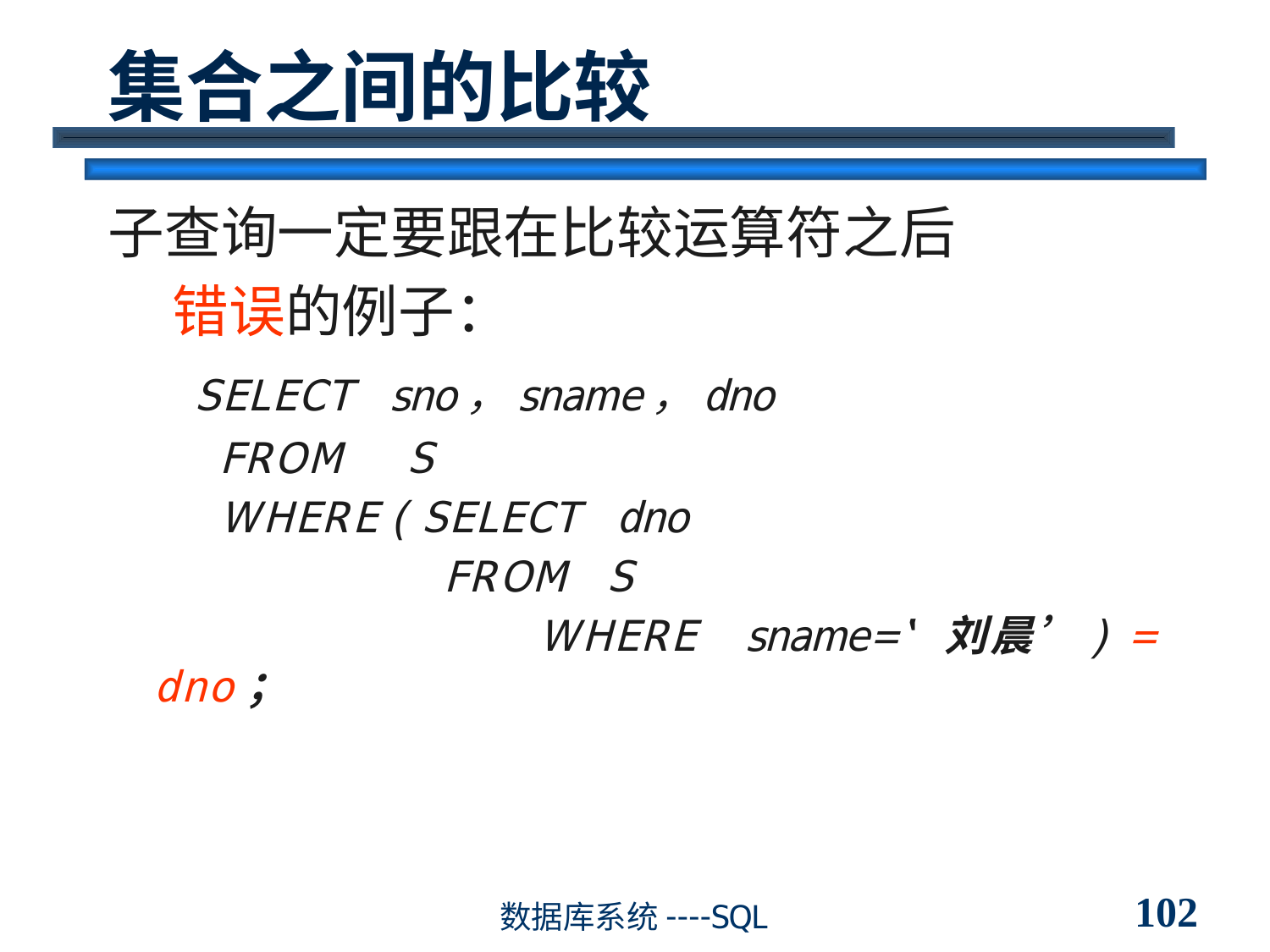

# 集合之间的比较
子查询一定要跟在比较运算符之后
    错误的例子：
     SELECT   sno，sname，dno
         FROM     S
         WHERE ( SELECT   dno
                           FROM   S
                           WHERE   sname=‘ 刘晨’) = dno；
102
数据库系统----SQL